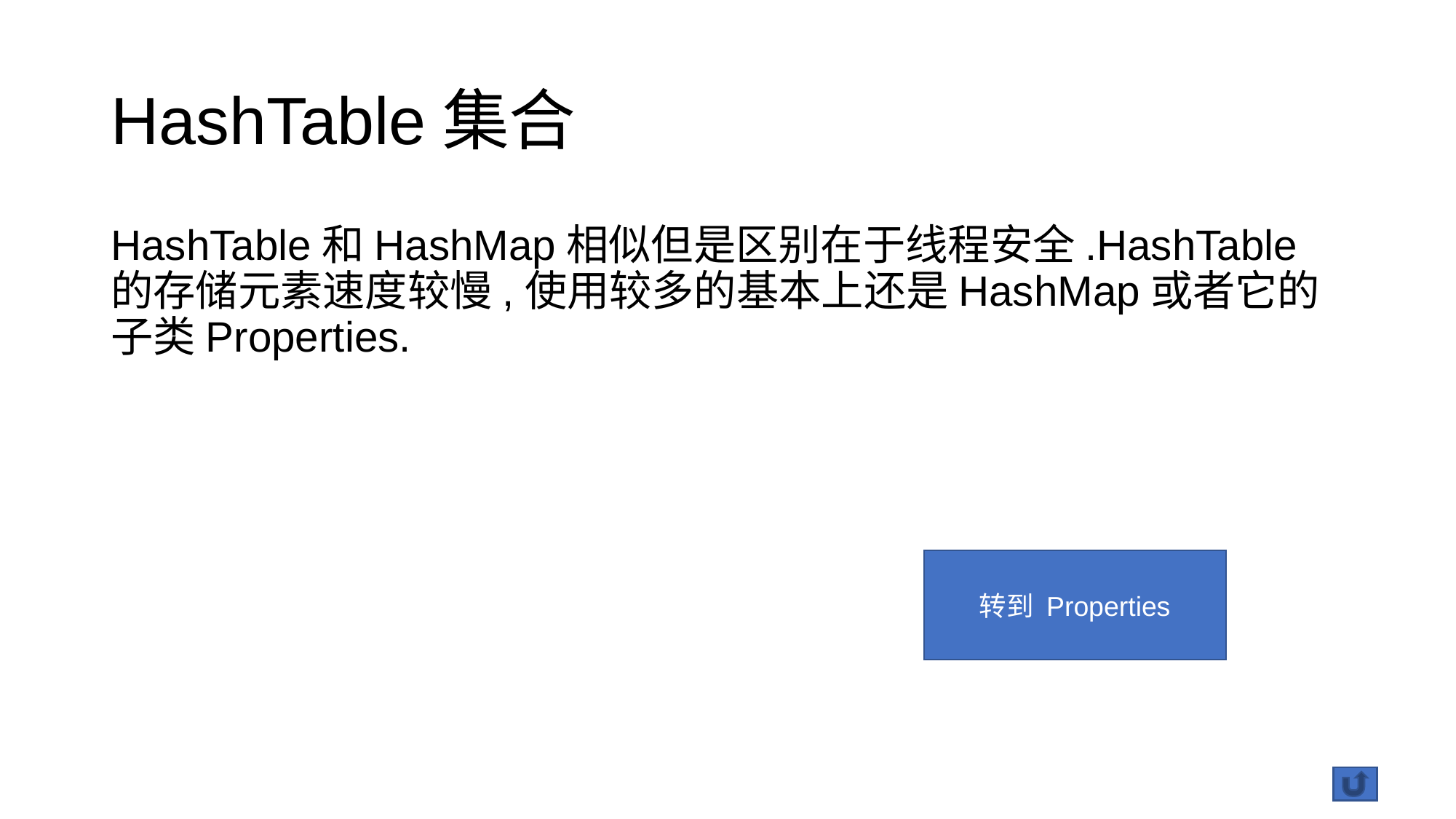

# HashTable集合
HashTable和HashMap相似但是区别在于线程安全.HashTable的存储元素速度较慢,使用较多的基本上还是HashMap或者它的子类Properties.
转到 Properties